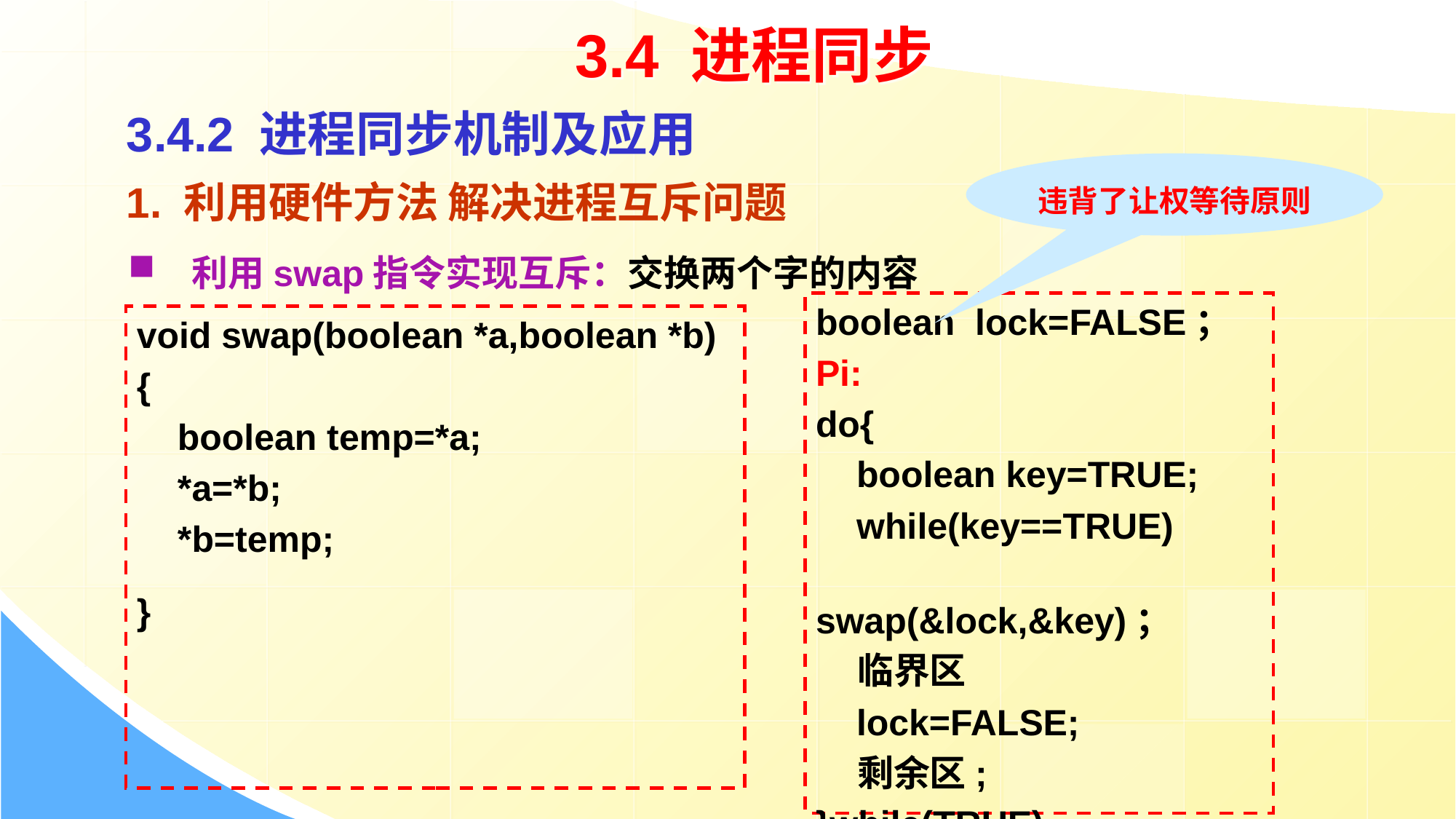

3.4 进程同步
3.4.2 进程同步机制及应用
1. 利用硬件方法 解决进程互斥问题
违背了让权等待原则
利用swap指令实现互斥：交换两个字的内容
boolean  lock=FALSE；
Pi:
do{
    boolean key=TRUE;
    while(key==TRUE)
         swap(&lock,&key)；
    临界区
    lock=FALSE;
    剩余区;
}while(TRUE)
void swap(boolean *a,boolean *b)
{
    boolean temp=*a;
    *a=*b;
    *b=temp;
}